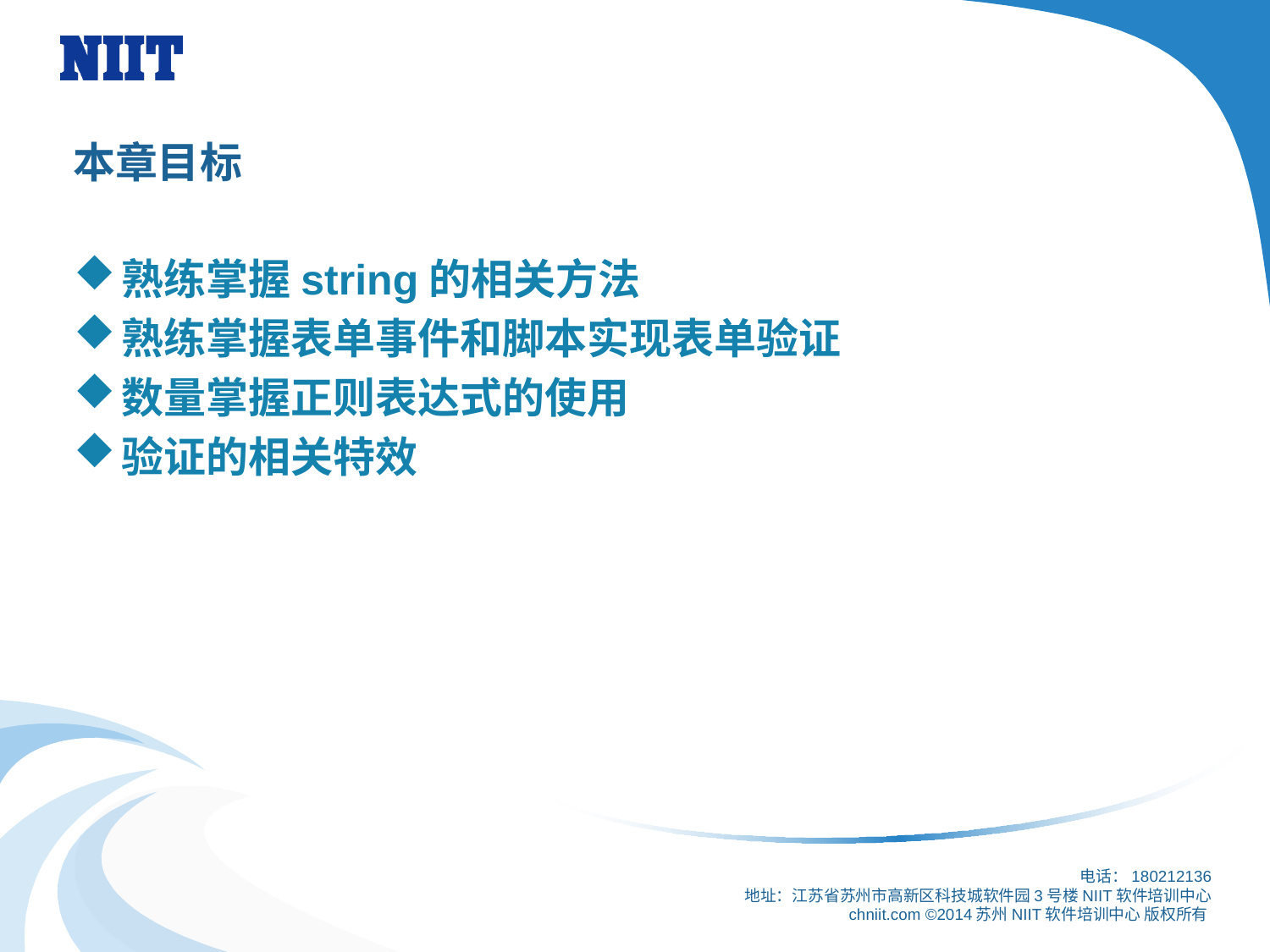

# 本章目标
熟练掌握string的相关方法
熟练掌握表单事件和脚本实现表单验证
数量掌握正则表达式的使用
验证的相关特效